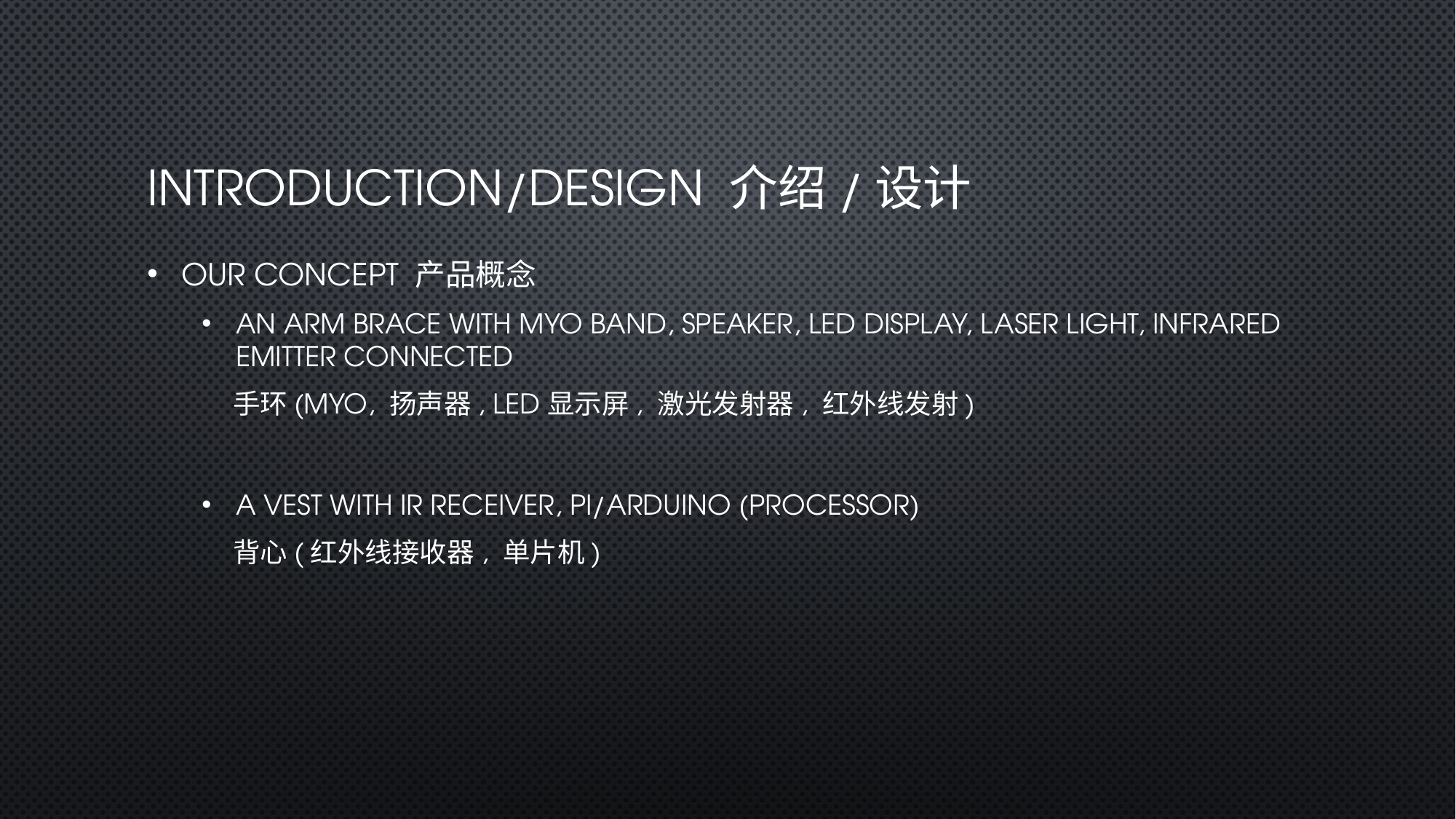

# introduction/design 介绍/设计
Our concept 产品概念
an arm brace with myo band, speaker, led display, laser light, infrared emitter connected
    手环(MYO, 扬声器, LED显示屏, 激光发射器, 红外线发射)

a vest with IR receiver, Pi/Arduino (processor)
    背心(红外线接收器, 单片机)